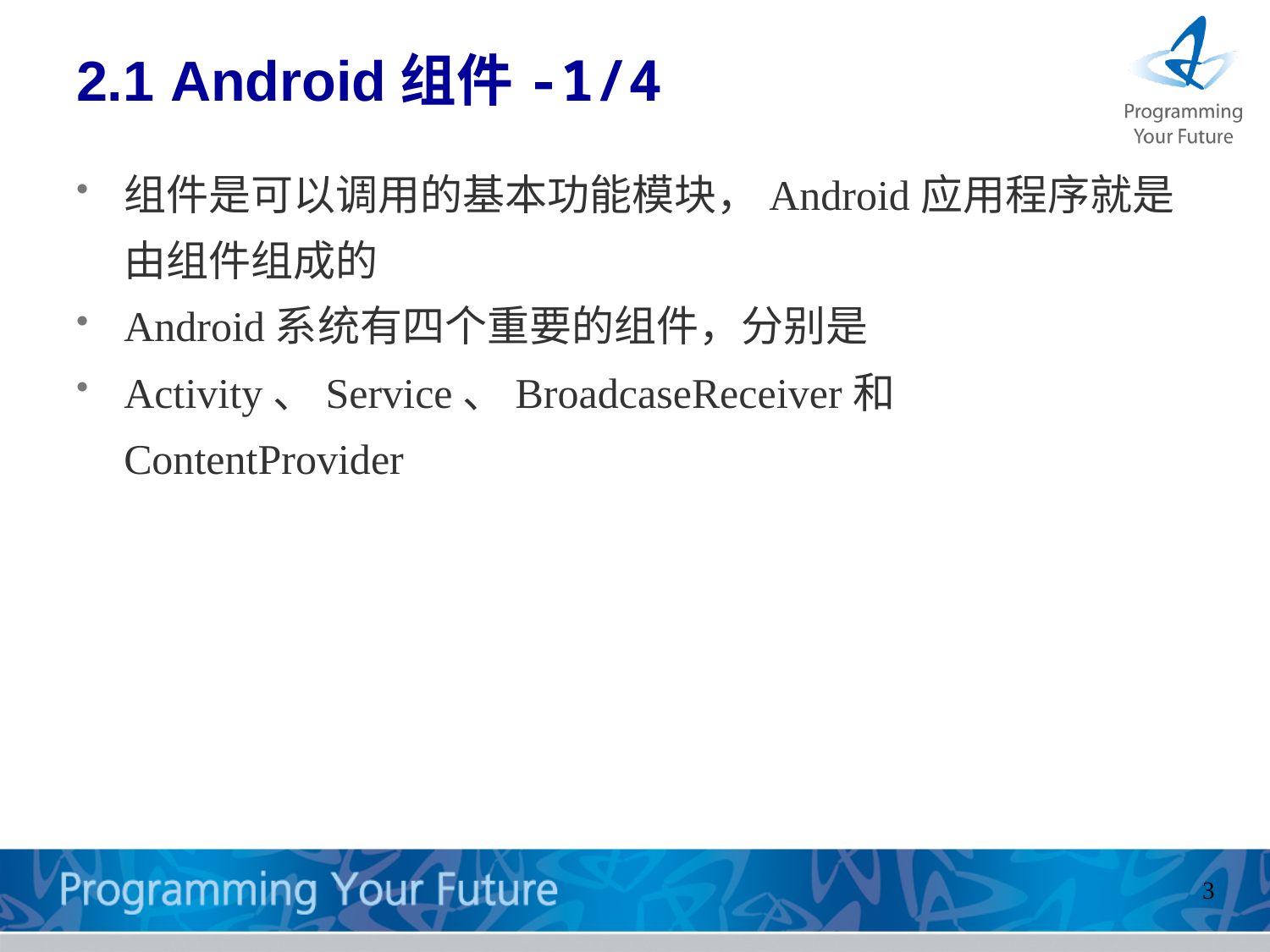

# 2.1 Android组件-1/4
组件是可以调用的基本功能模块，Android应用程序就是由组件组成的
Android系统有四个重要的组件，分别是
Activity、Service、BroadcaseReceiver和ContentProvider